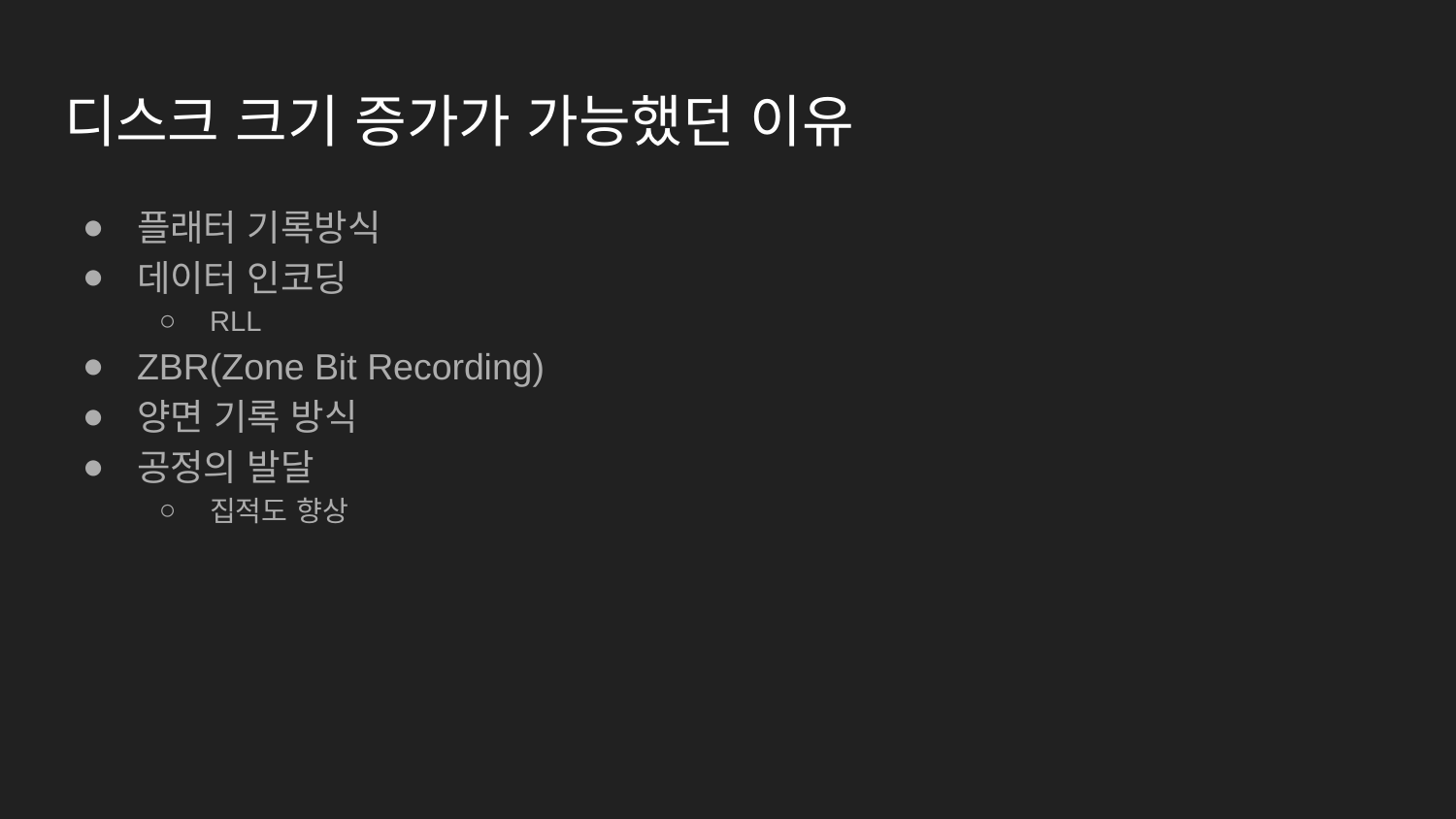

# 디스크 크기 증가가 가능했던 이유
플래터 기록방식
데이터 인코딩
RLL
ZBR(Zone Bit Recording)
양면 기록 방식
공정의 발달
집적도 향상